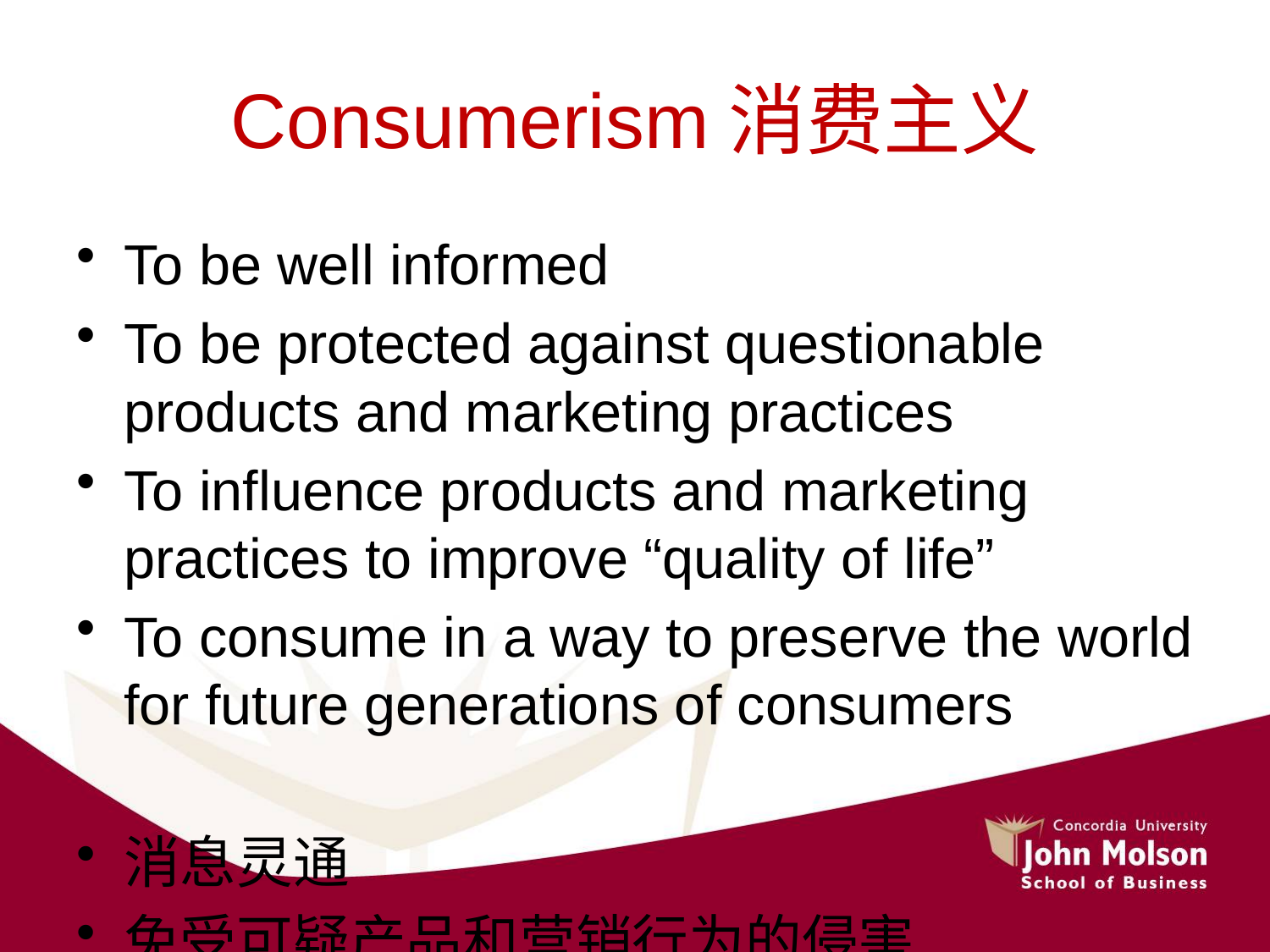

# Consumerism消费主义
To be well informed
To be protected against questionable products and marketing practices
To influence products and marketing practices to improve “quality of life”
To consume in a way to preserve the world for future generations of consumers

消息灵通
免受可疑产品和营销行为的侵害
影响产品和营销实践以提高“生活质量”
以一种为后代消费者保护世界的方式消费